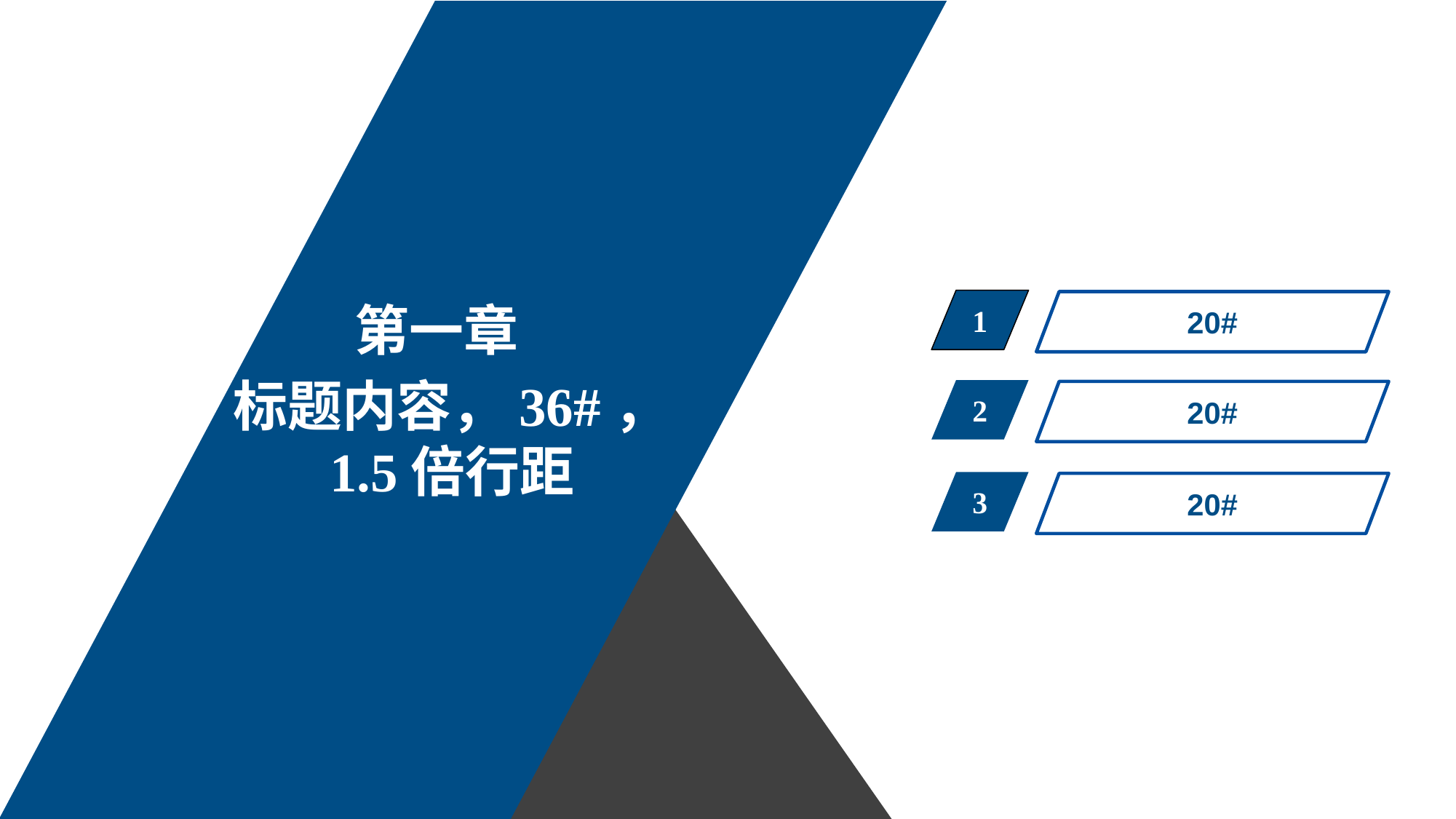

第一章
1
20#
标题内容，36#，1.5倍行距
2
20#
3
20#